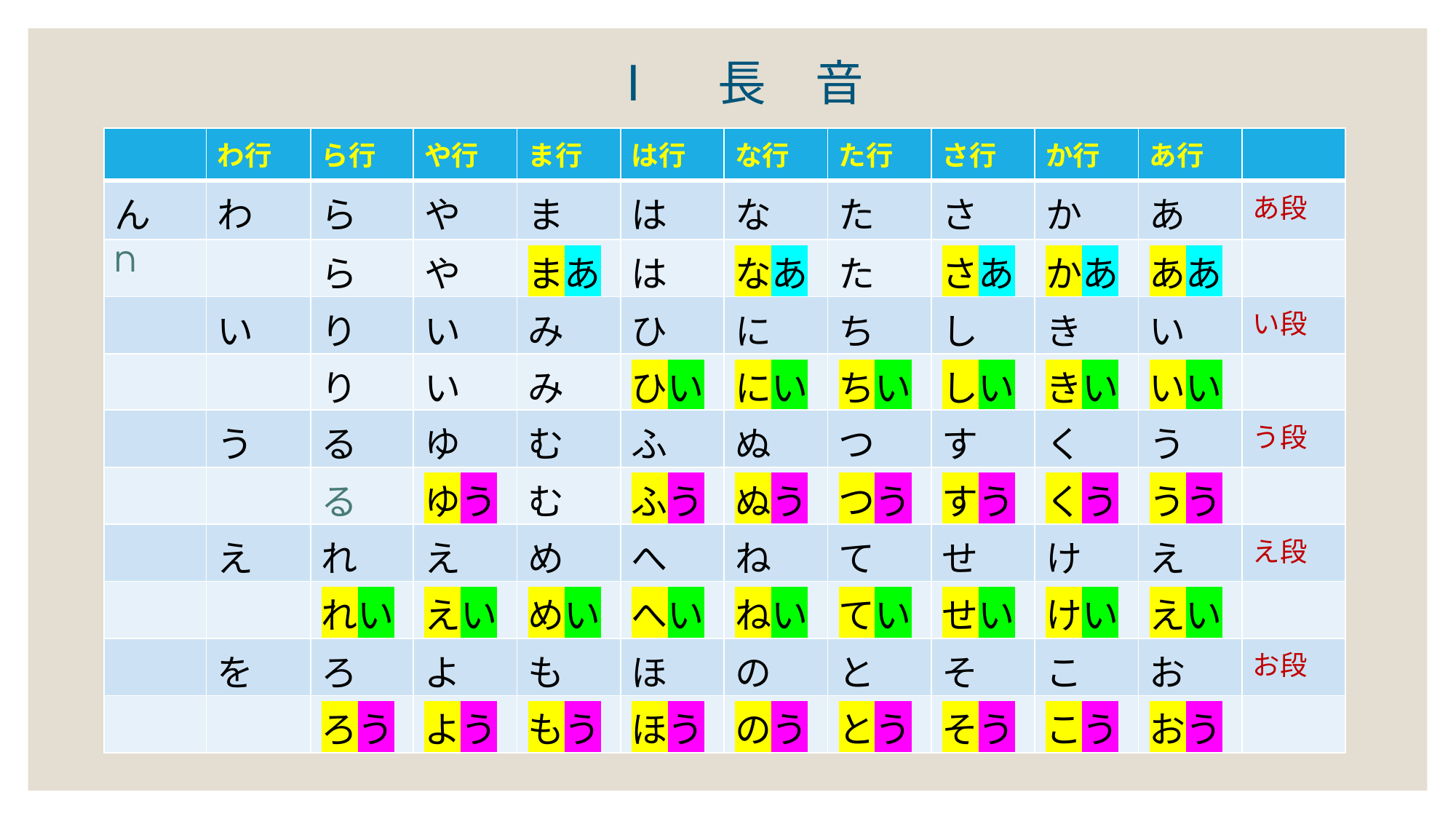

Ⅰ　長　音
|  | わ行 | ら行 | や行 | ま行 | は行 | な行 | た行 | さ行 | か行 | あ行 |  |
| --- | --- | --- | --- | --- | --- | --- | --- | --- | --- | --- | --- |
| ん | わ | ら | や | ま | は | な | た | さ | か | あ | あ段 |
| n |  | ら | や | まあ | は | なあ | た | さあ | かあ | ああ |  |
|  | い | り | い | み | ひ | に | ち | し | き | い | い段 |
|  |  | り | い | み | ひい | にい | ちい | しい | きい | いい |  |
|  | う | る | ゆ | む | ふ | ぬ | つ | す | く | う | う段 |
|  |  | る | ゆう | む | ふう | ぬう | つう | すう | くう | うう |  |
|  | え | れ | え | め | へ | ね | て | せ | け | え | え段 |
|  |  | れい | えい | めい | へい | ねい | てい | せい | けい | えい |  |
|  | を | ろ | よ | も | ほ | の | と | そ | こ | お | お段 |
|  |  | ろう | よう | もう | ほう | のう | とう | そう | こう | おう |  |